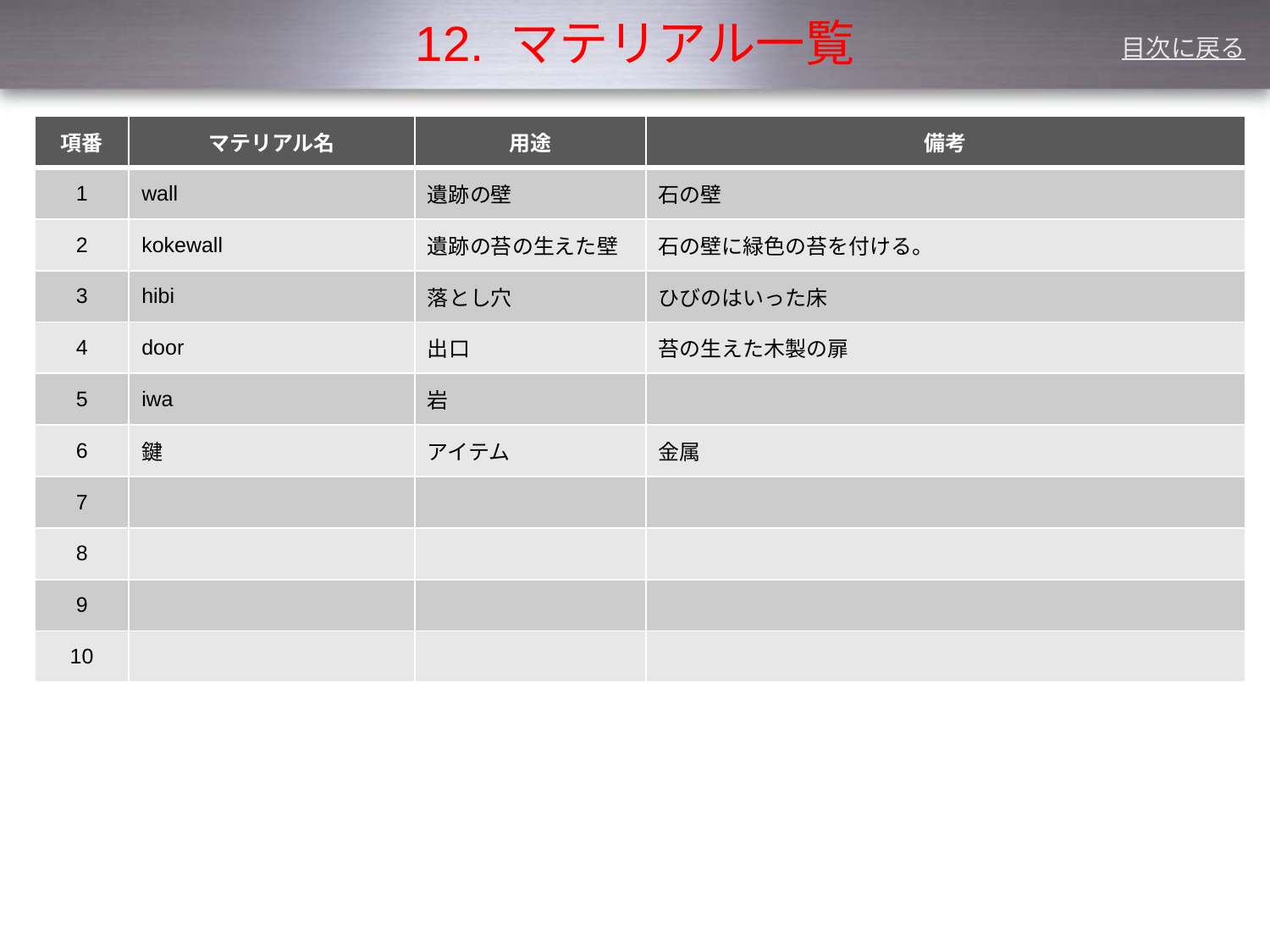

# 12. マテリアル一覧
目次に戻る
| 項番 | マテリアル名 | 用途 | 備考 |
| --- | --- | --- | --- |
| 1 | wall | 遺跡の壁 | 石の壁 |
| 2 | kokewall | 遺跡の苔の生えた壁 | 石の壁に緑色の苔を付ける。 |
| 3 | hibi | 落とし穴 | ひびのはいった床 |
| 4 | door | 出口 | 苔の生えた木製の扉 |
| 5 | iwa | 岩 |  |
| 6 | 鍵 | アイテム | 金属 |
| 7 |  |  |  |
| 8 |  |  |  |
| 9 |  |  |  |
| 10 |  |  |  |